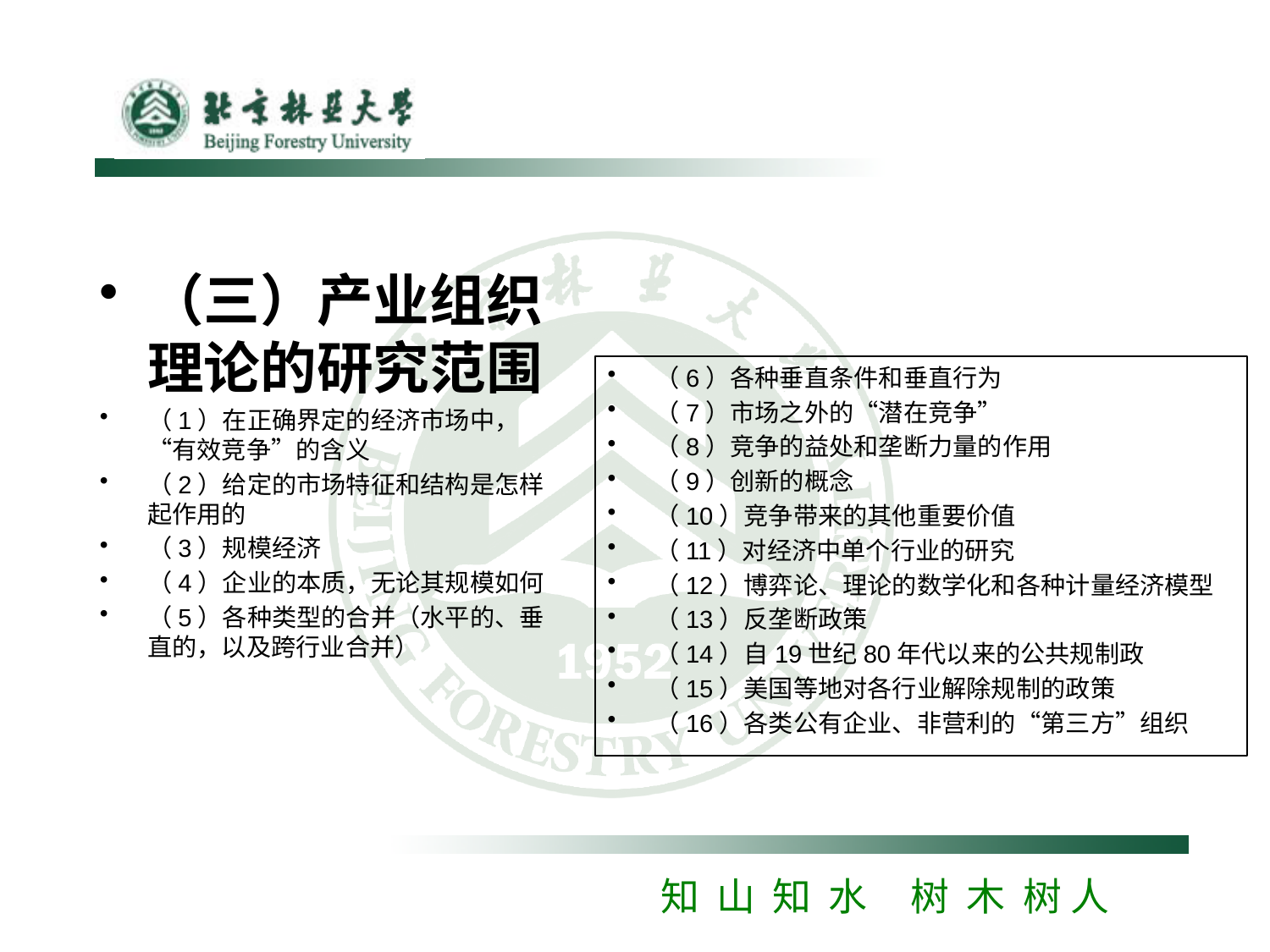

#

（三）产业组织理论的研究范围
（1）在正确界定的经济市场中， “有效竞争”的含义
（2）给定的市场特征和结构是怎样起作用的
（3）规模经济
（4）企业的本质，无论其规模如何
（5）各种类型的合并（水平的、垂直的，以及跨行业合并）

（6）各种垂直条件和垂直行为
（7）市场之外的“潜在竞争”
（8）竞争的益处和垄断力量的作用
（9）创新的概念
（10）竞争带来的其他重要价值
（11）对经济中单个行业的研究
（12）博弈论、理论的数学化和各种计量经济模型
（13）反垄断政策
（14）自19世纪80年代以来的公共规制政
（15）美国等地对各行业解除规制的政策
（16）各类公有企业、非营利的“第三方”组织